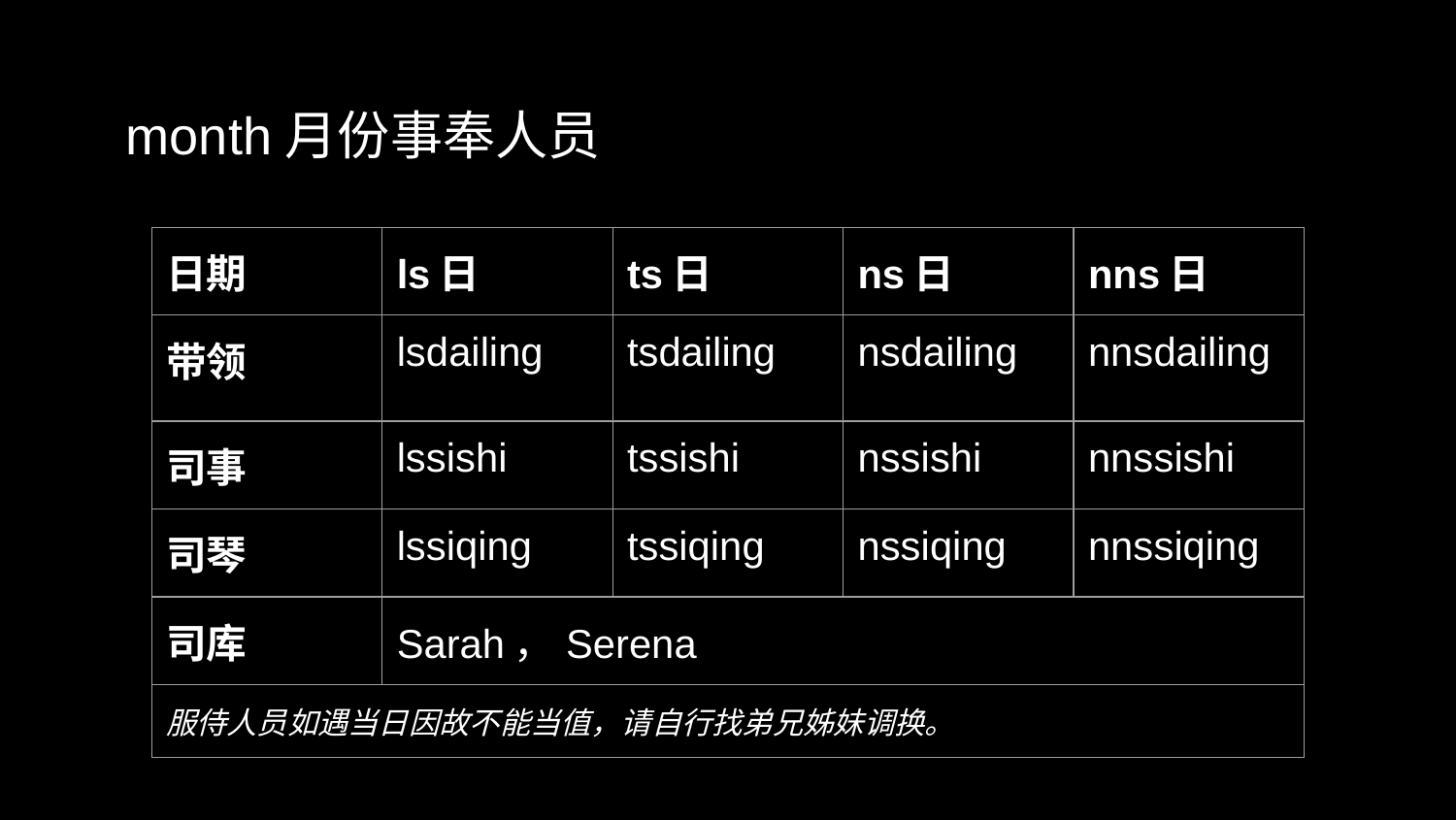

month月份事奉人员
| 日期 | ls日 | ts日 | ns日 | nns日 |
| --- | --- | --- | --- | --- |
| 带领 | lsdailing | tsdailing | nsdailing | nnsdailing |
| 司事 | lssishi | tssishi | nssishi | nnssishi |
| 司琴 | lssiqing | tssiqing | nssiqing | nnssiqing |
| 司库 | Sarah，Serena |  |  |  |
| 服侍人员如遇当日因故不能当值，请自行找弟兄姊妹调换。 |  |  |  |  |